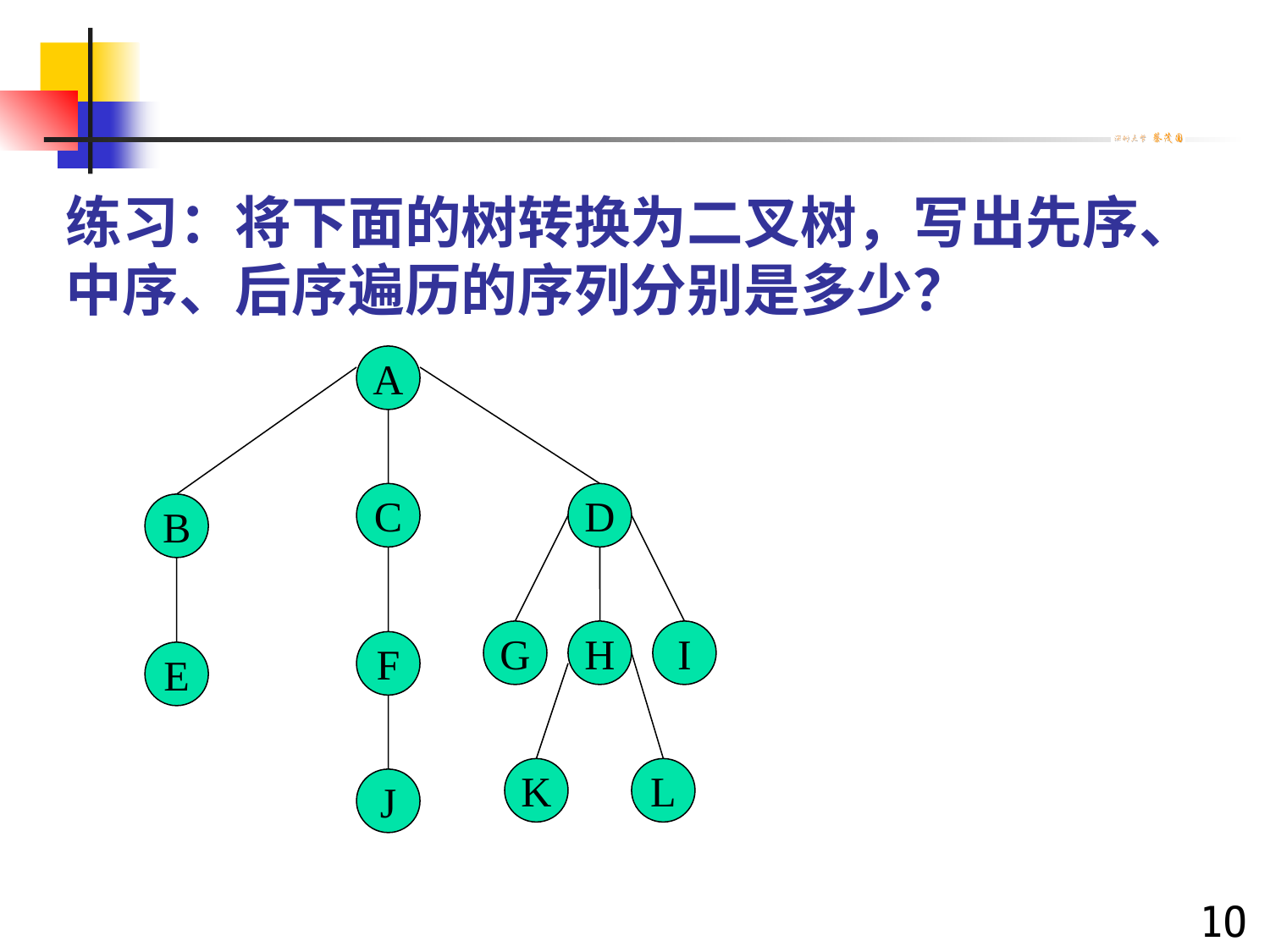

练习：将下面的树转换为二叉树，写出先序、中序、后序遍历的序列分别是多少？
A

C
D
B

G
H
I
F
E

K
L
J
10